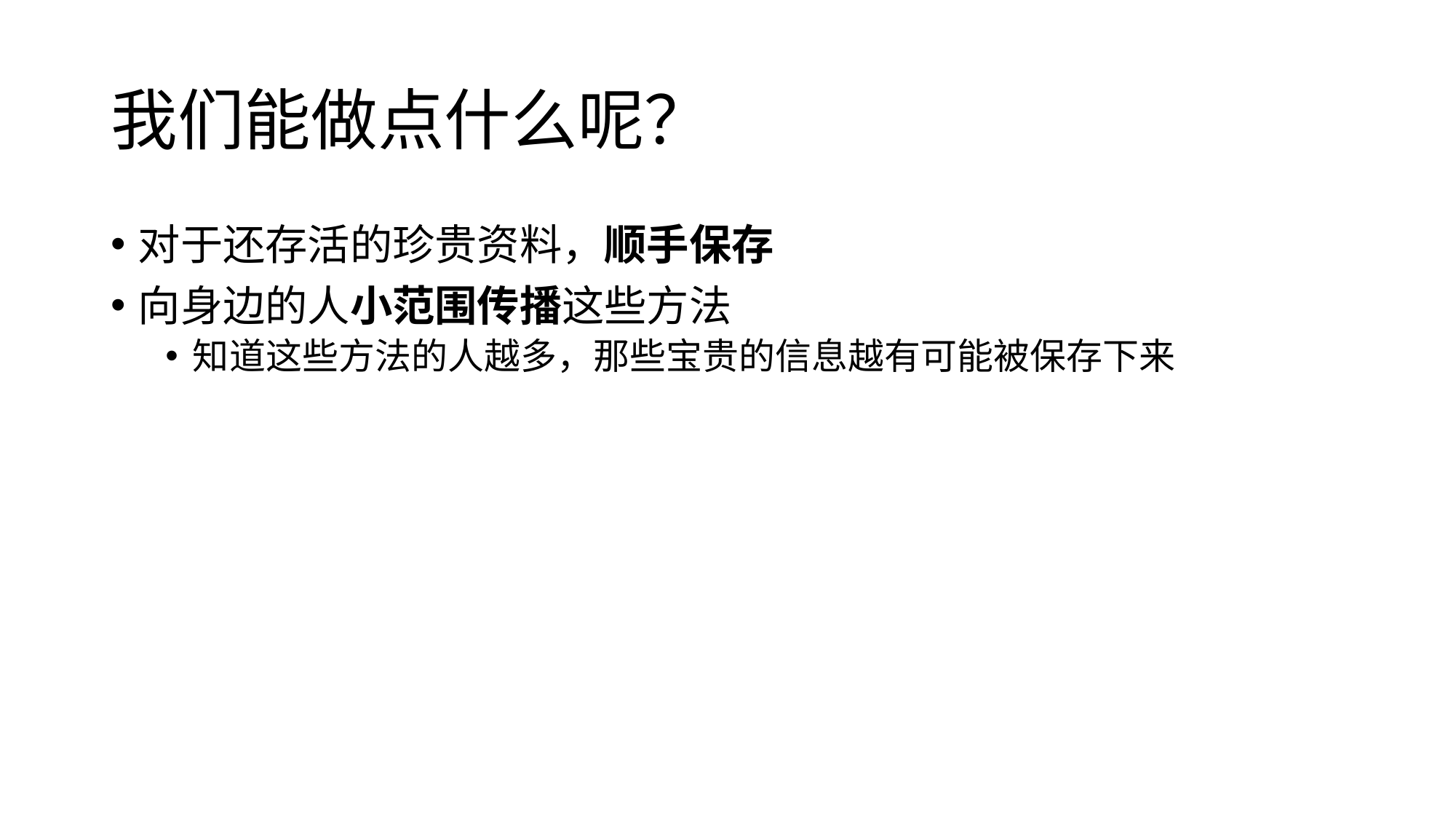

# 我们能做点什么呢？
对于还存活的珍贵资料，顺手保存
向身边的人小范围传播这些方法
知道这些方法的人越多，那些宝贵的信息越有可能被保存下来